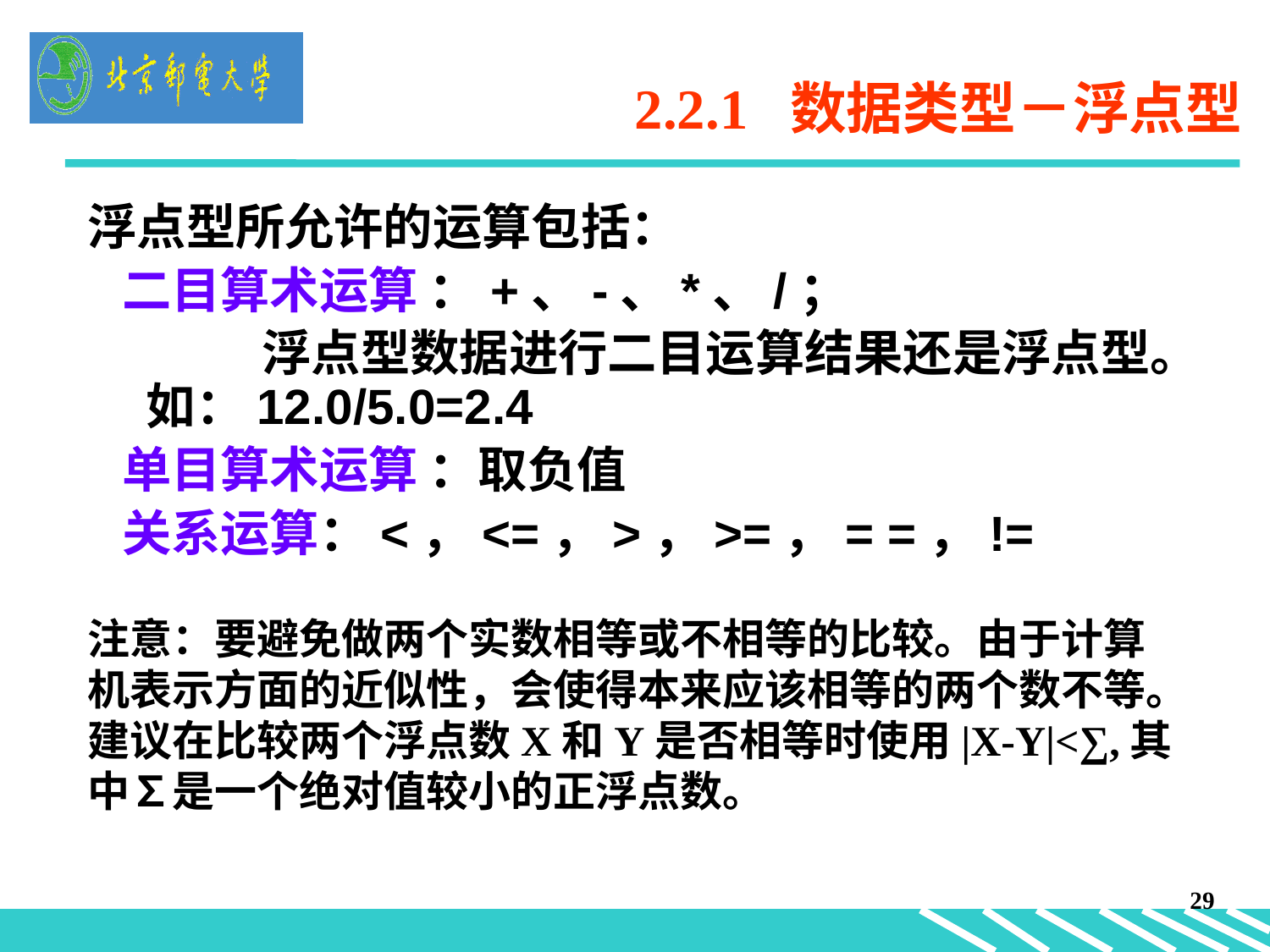

# 2.2.1  数据类型－浮点型
浮点型所允许的运算包括：
  二目算术运算 ：+、-、*、/；
		浮点型数据进行二目运算结果还是浮点型。 如：12.0/5.0=2.4
  单目算术运算 ：取负值
  关系运算：<，<=，>，>=，= =，!=
注意：要避免做两个实数相等或不相等的比较。由于计算机表示方面的近似性，会使得本来应该相等的两个数不等。建议在比较两个浮点数X和Y是否相等时使用|X-Y|<∑,其中∑是一个绝对值较小的正浮点数。
29